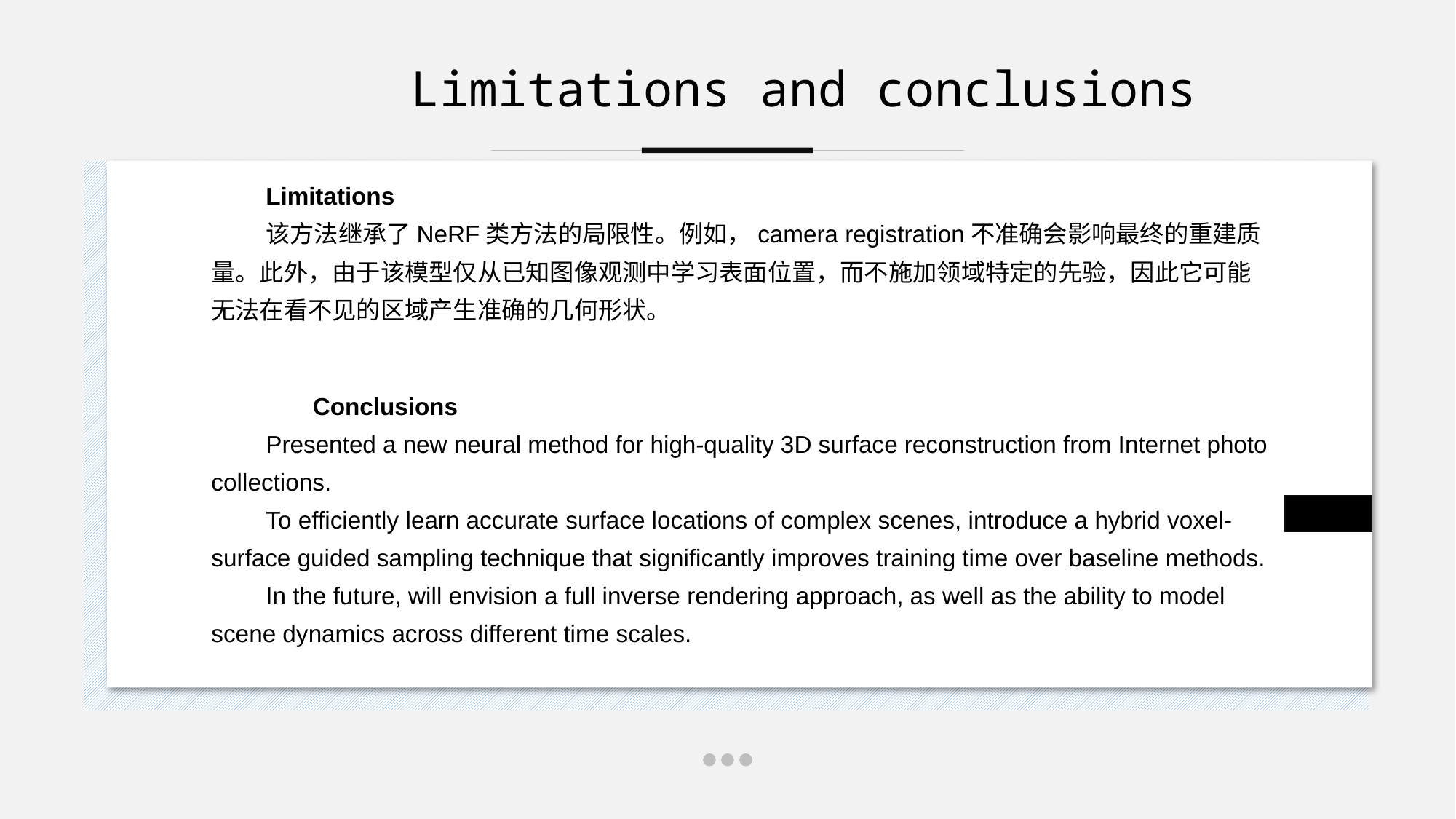

Limitations and conclusions

Limitations
该方法继承了NeRF类方法的局限性。例如，camera registration不准确会影响最终的重建质量。此外，由于该模型仅从已知图像观测中学习表面位置，而不施加领域特定的先验，因此它可能无法在看不见的区域产生准确的几何形状。

       Conclusions
Presented a new neural method for high-quality 3D surface reconstruction from Internet photo collections.
To efficiently learn accurate surface locations of complex scenes, introduce a hybrid voxel-surface guided sampling technique that significantly improves training time over baseline methods.
In the future, will envision a full inverse rendering approach, as well as the ability to model scene dynamics across different time scales.